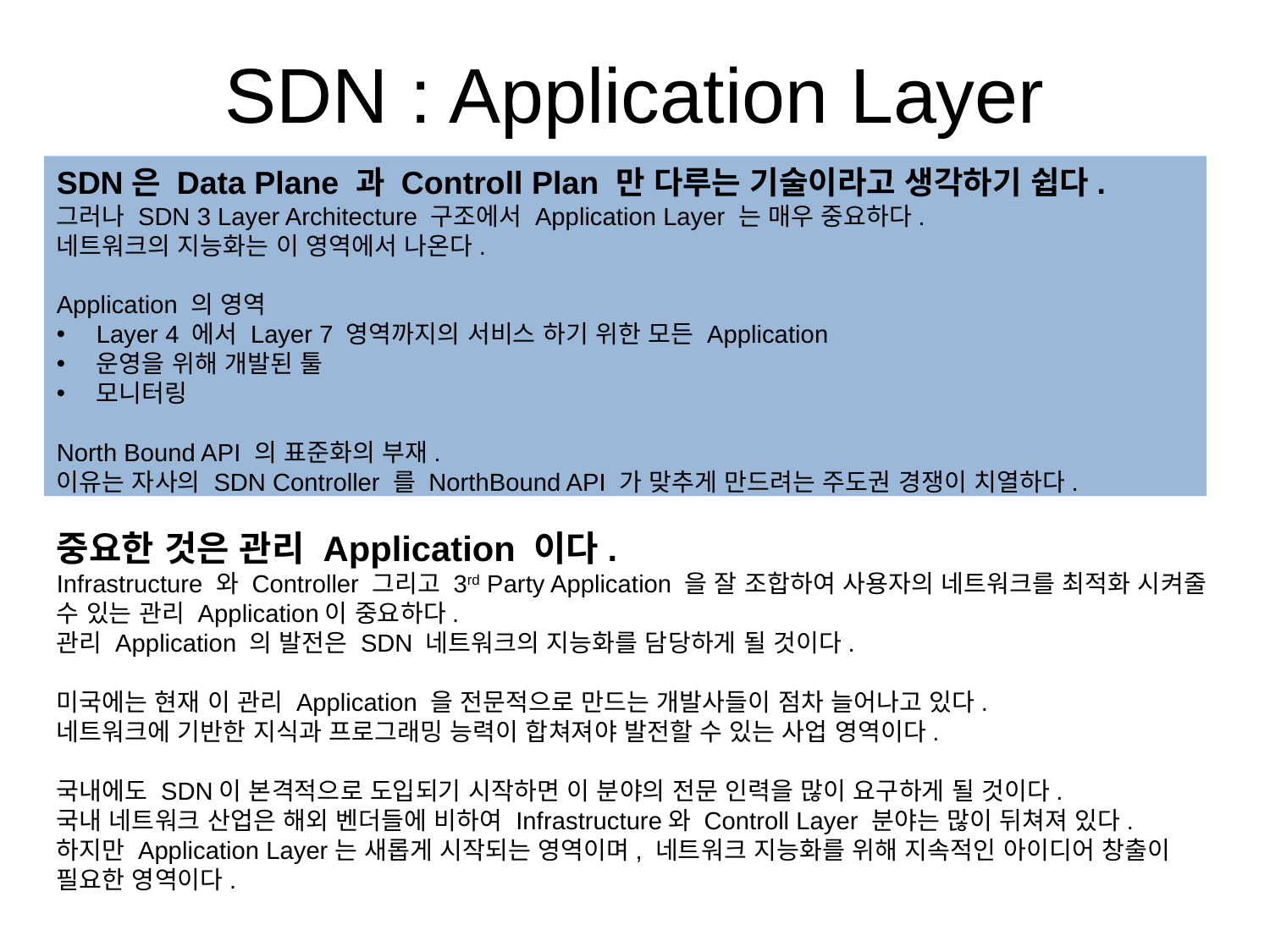

# SDN : Application Layer

SDN은 Data Plane 과 Controll Plan 만 다루는 기술이라고 생각하기 쉽다.
그러나 SDN 3 Layer Architecture 구조에서 Application Layer 는 매우 중요하다.
네트워크의 지능화는 이 영역에서 나온다.

Application 의 영역
Layer 4 에서 Layer 7 영역까지의 서비스 하기 위한 모든 Application
운영을 위해 개발된 툴
모니터링

North Bound API 의 표준화의 부재.
이유는 자사의 SDN Controller 를 NorthBound API 가 맞추게 만드려는 주도권 경쟁이 치열하다.

중요한 것은 관리 Application 이다.
Infrastructure 와 Controller 그리고 3rd Party Application 을 잘 조합하여 사용자의 네트워크를 최적화 시켜줄 수 있는 관리 Application이 중요하다.
관리 Application 의 발전은 SDN 네트워크의 지능화를 담당하게 될 것이다.

미국에는 현재 이 관리 Application 을 전문적으로 만드는 개발사들이 점차 늘어나고 있다.
네트워크에 기반한 지식과 프로그래밍 능력이 합쳐져야 발전할 수 있는 사업 영역이다.

국내에도 SDN이 본격적으로 도입되기 시작하면 이 분야의 전문 인력을 많이 요구하게 될 것이다.
국내 네트워크 산업은 해외 벤더들에 비하여 Infrastructure와 Controll Layer 분야는 많이 뒤쳐져 있다.
하지만 Application Layer는 새롭게 시작되는 영역이며, 네트워크 지능화를 위해 지속적인 아이디어 창출이 필요한 영역이다.